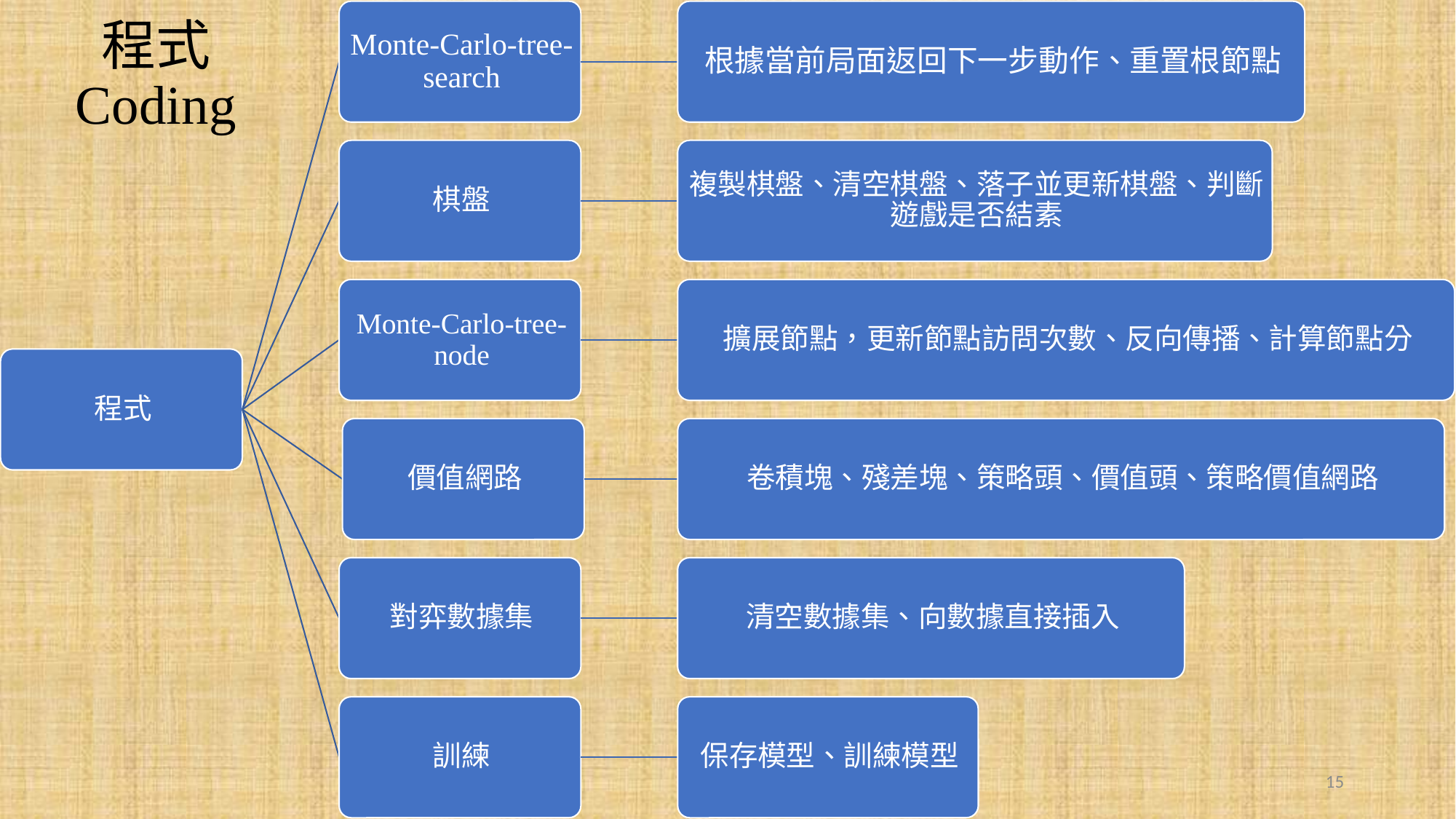

# 程式 Coding
程式

Monte-Carlo-tree-search

根據當前局面返回下一步動作、重置根節點

棋盤

複製棋盤、清空棋盤、落子並更新棋盤、判斷遊戲是否結素

Monte-Carlo-tree-node

擴展節點，更新節點訪問次數、反向傳播、計算節點分

價值網路

卷積塊、殘差塊、策略頭、價值頭、策略價值網路

對弈數據集

清空數據集、向數據直接插入

訓練

保存模型、訓練模型
15